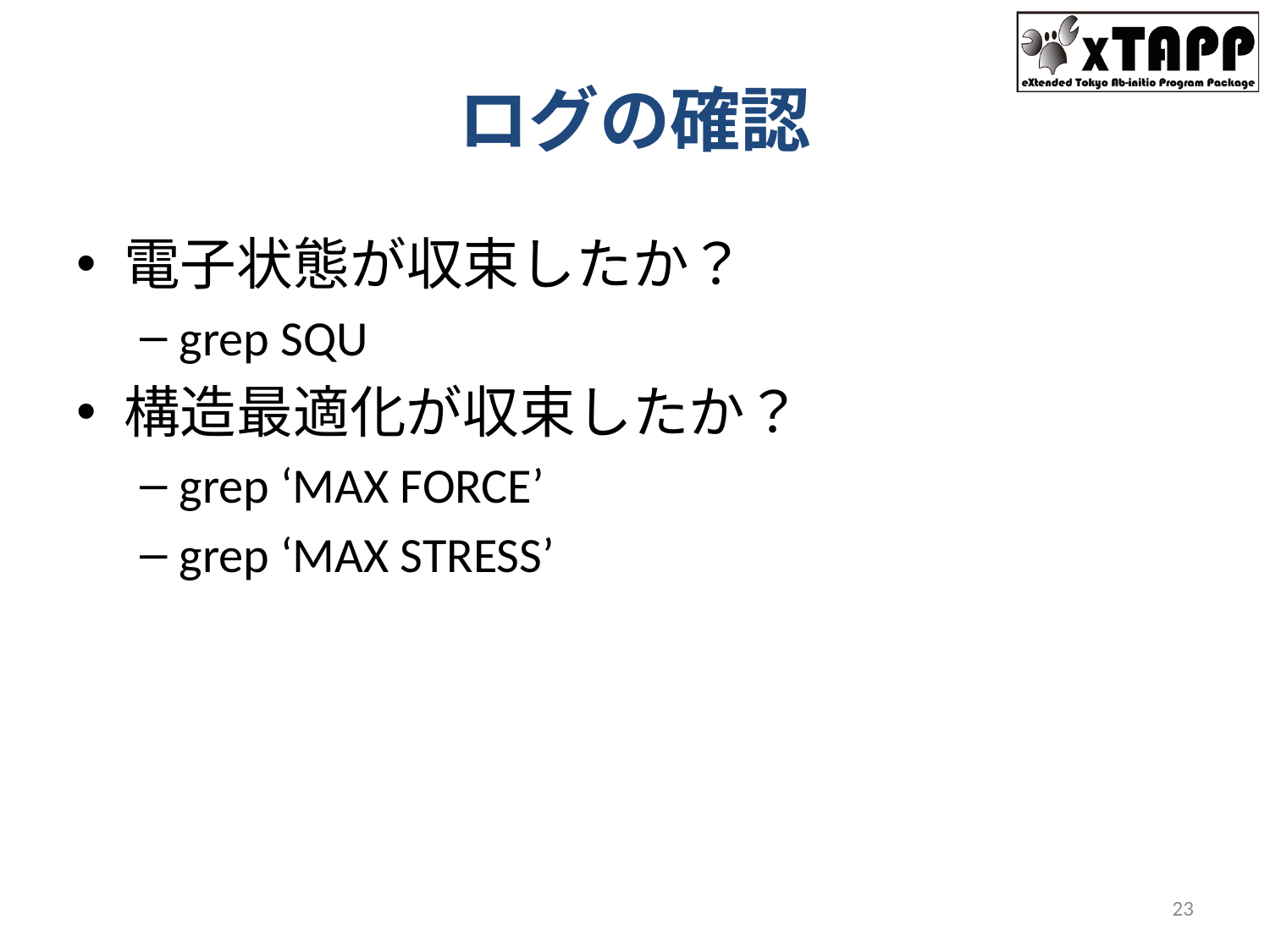

# ログの確認
電子状態が収束したか？
grep SQU
構造最適化が収束したか？
grep ‘MAX FORCE’
grep ‘MAX STRESS’
23